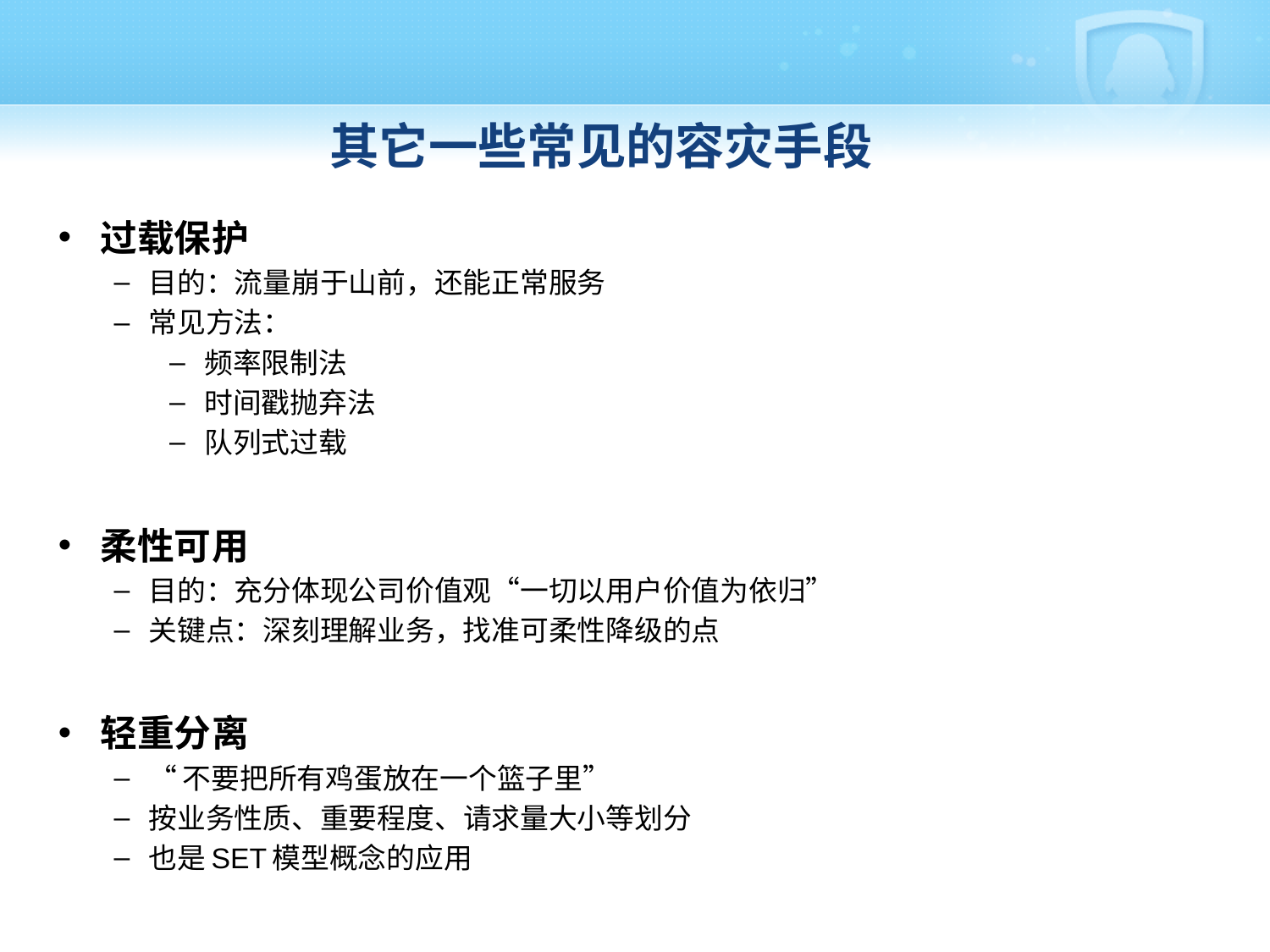

# 其它一些常见的容灾手段
过载保护
目的：流量崩于山前，还能正常服务
常见方法：
频率限制法
时间戳抛弃法
队列式过载

柔性可用
目的：充分体现公司价值观“一切以用户价值为依归”
关键点：深刻理解业务，找准可柔性降级的点

轻重分离
“不要把所有鸡蛋放在一个篮子里”
按业务性质、重要程度、请求量大小等划分
也是SET模型概念的应用